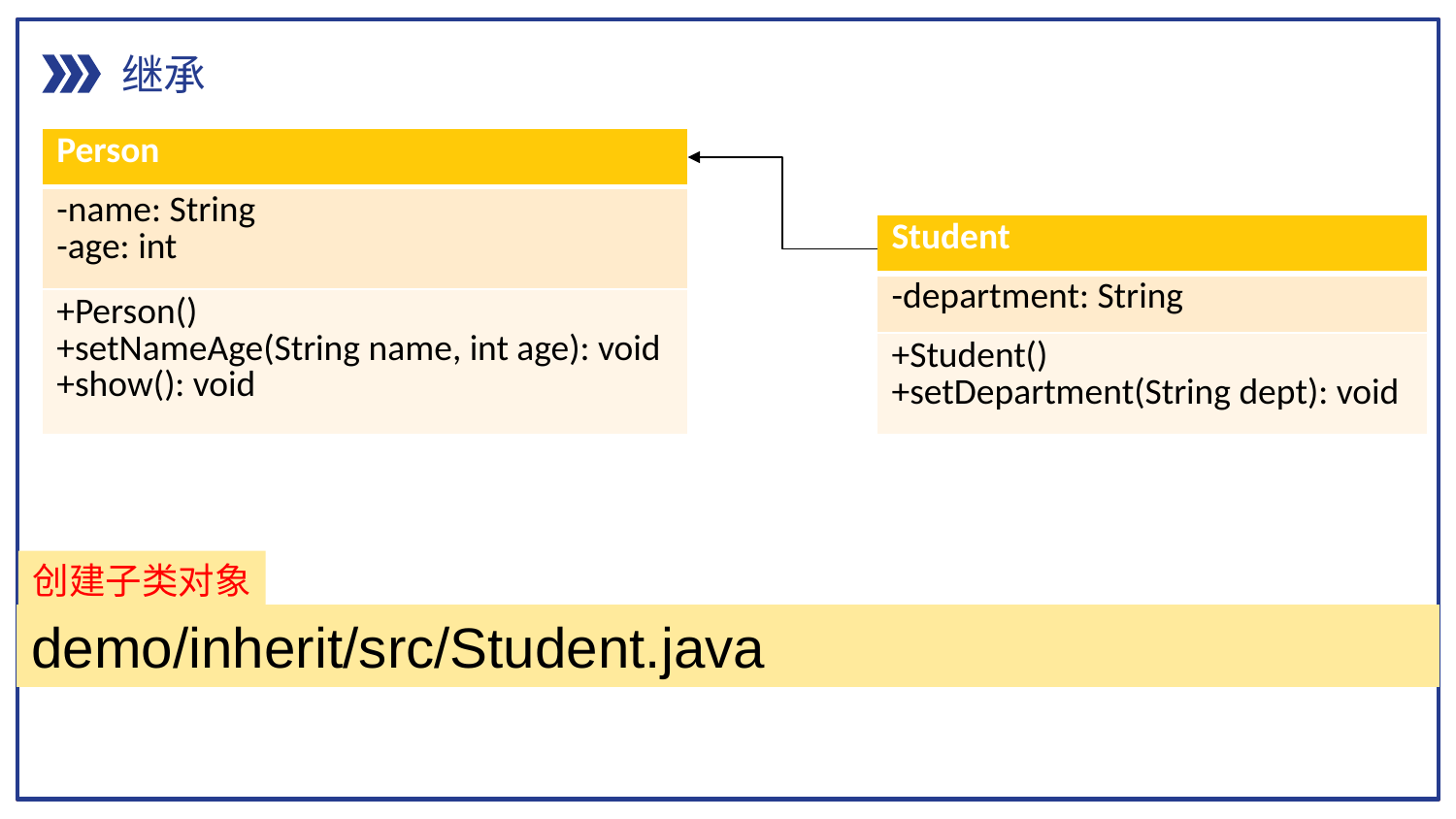

继承

| Person |
| --- |
| -name: String -age: int |
| +Person() +setNameAge(String name, int age): void +show(): void |
| Student |
| --- |
| -department: String |
| +Student() +setDepartment(String dept): void |
创建子类对象
demo/inherit/src/Student.java